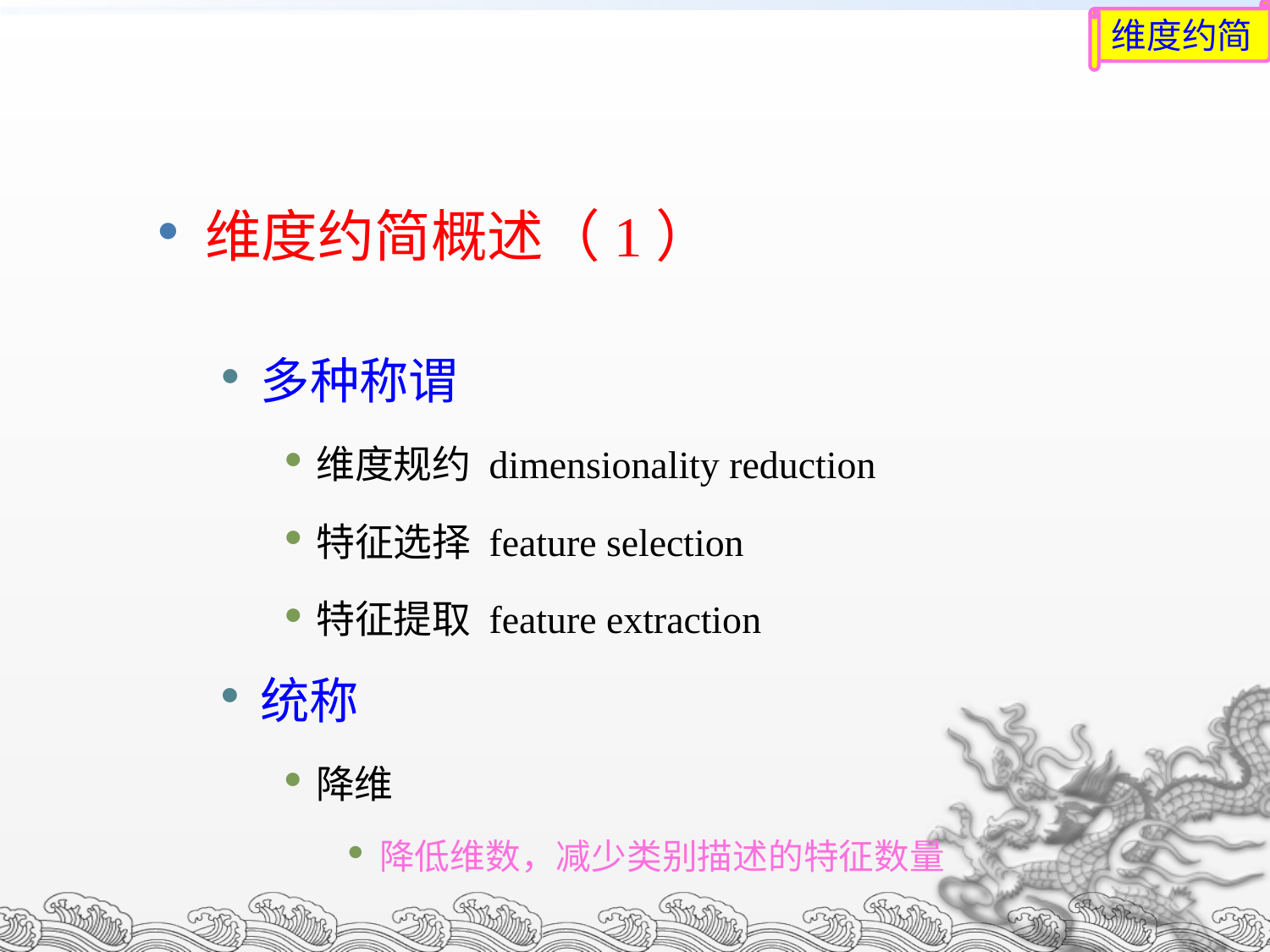

维度约简

维度约简概述（1）

多种称谓
维度规约 dimensionality reduction
特征选择 feature selection
特征提取 feature extraction
统称
降维
降低维数，减少类别描述的特征数量